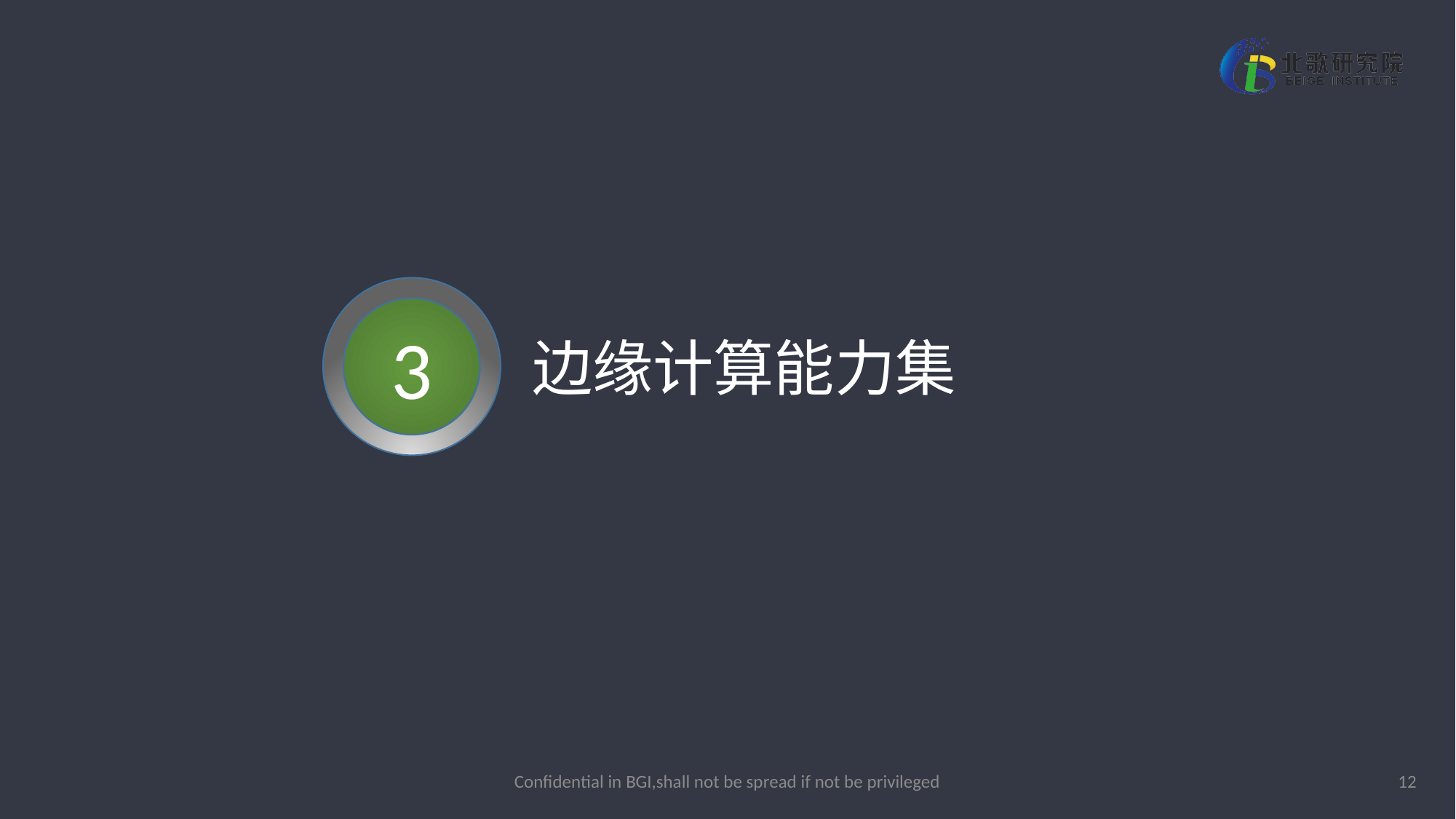

3
边缘计算能力集
Confidential in BGI,shall not be spread if not be privileged
12